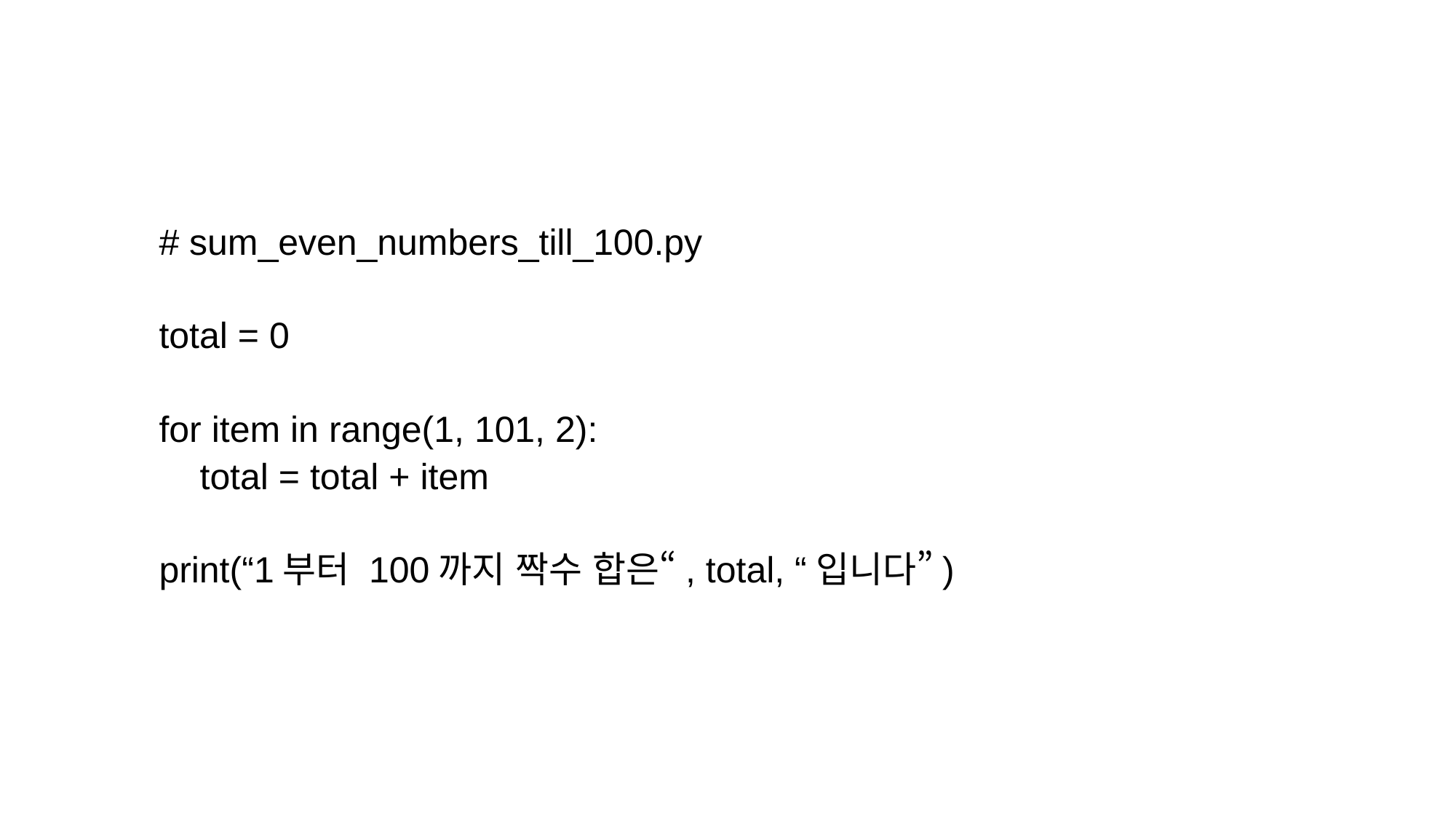

#
# sum_even_numbers_till_100.py

total = 0

for item in range(1, 101, 2):
    total = total + item

print(“1부터 100까지 짝수 합은“, total, “입니다”)